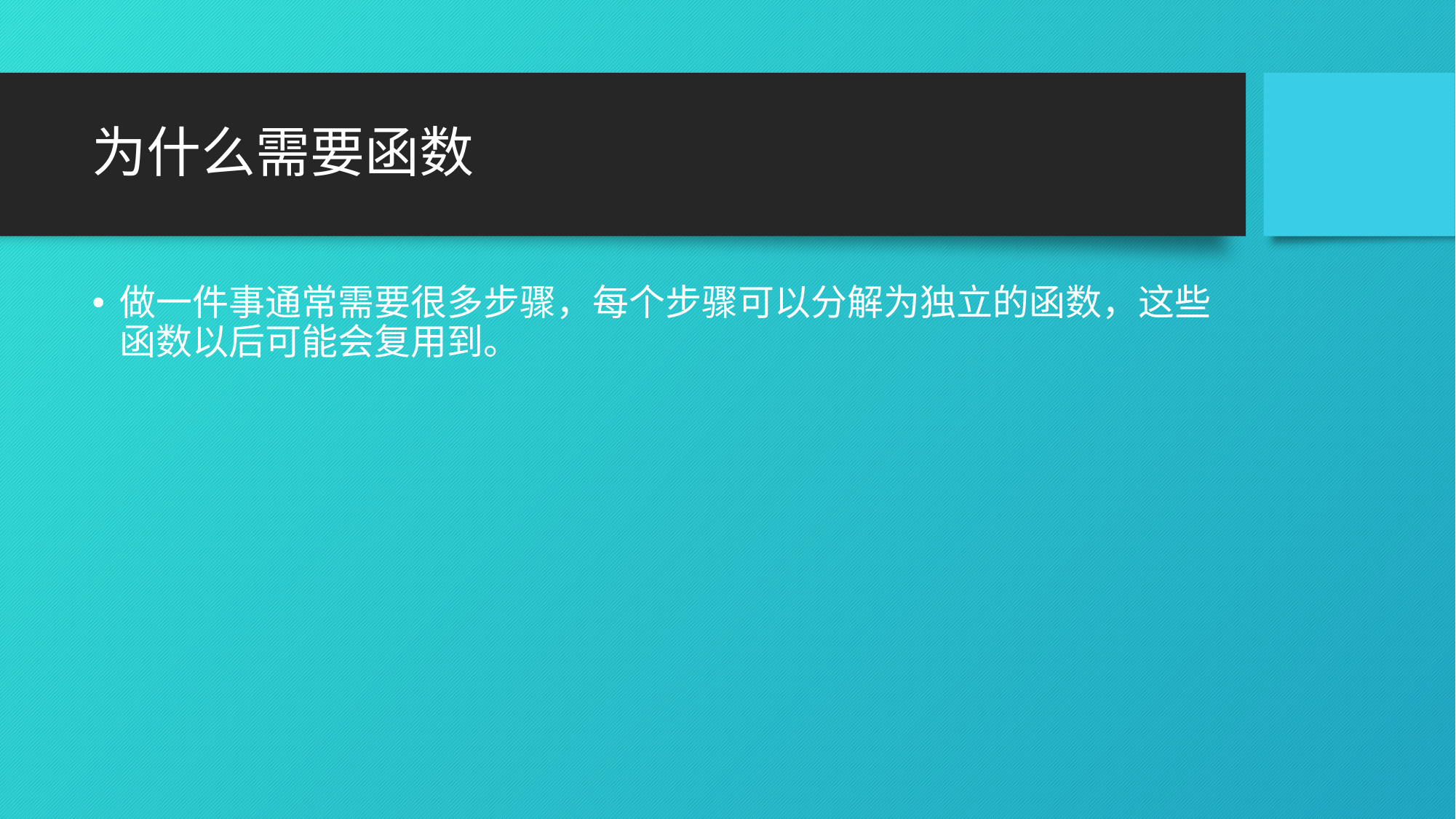

# 为什么需要函数
做一件事通常需要很多步骤，每个步骤可以分解为独立的函数，这些函数以后可能会复用到。